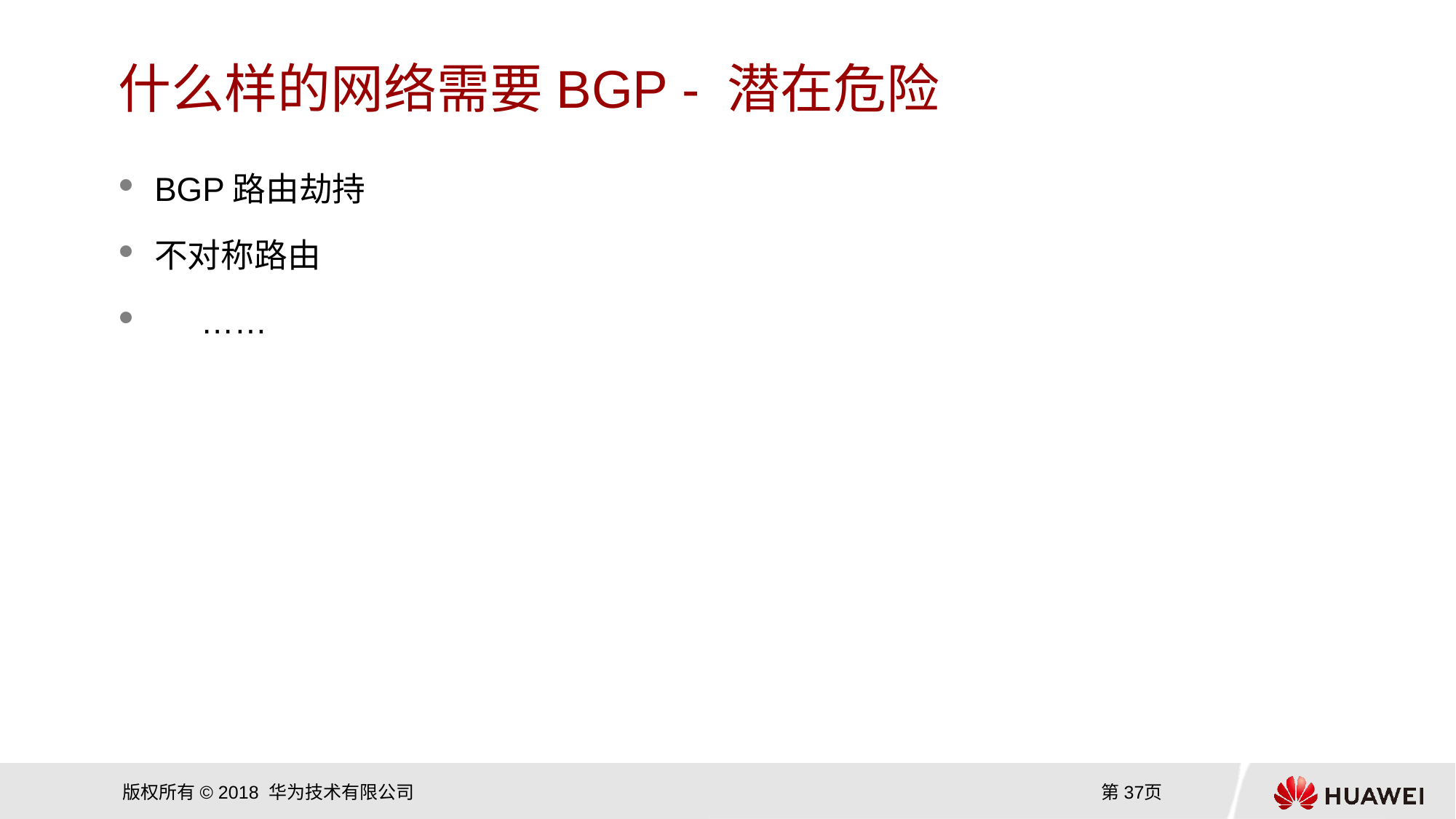

# 什么样的网络需要BGP - 潜在危险
BGP路由劫持
不对称路由
     ……